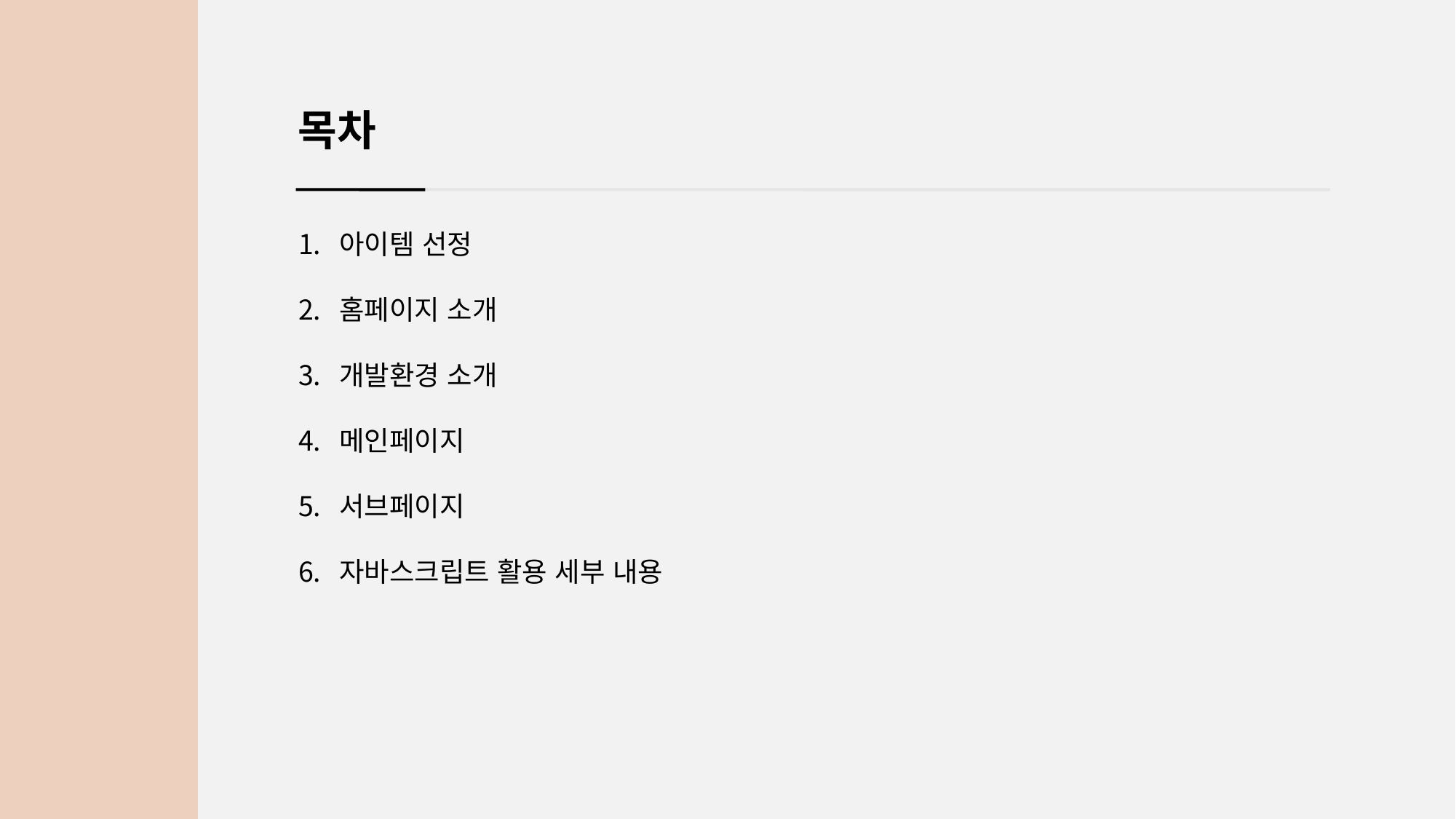

목차
아이템 선정
홈페이지 소개
개발환경 소개
메인페이지
서브페이지
자바스크립트 활용 세부 내용